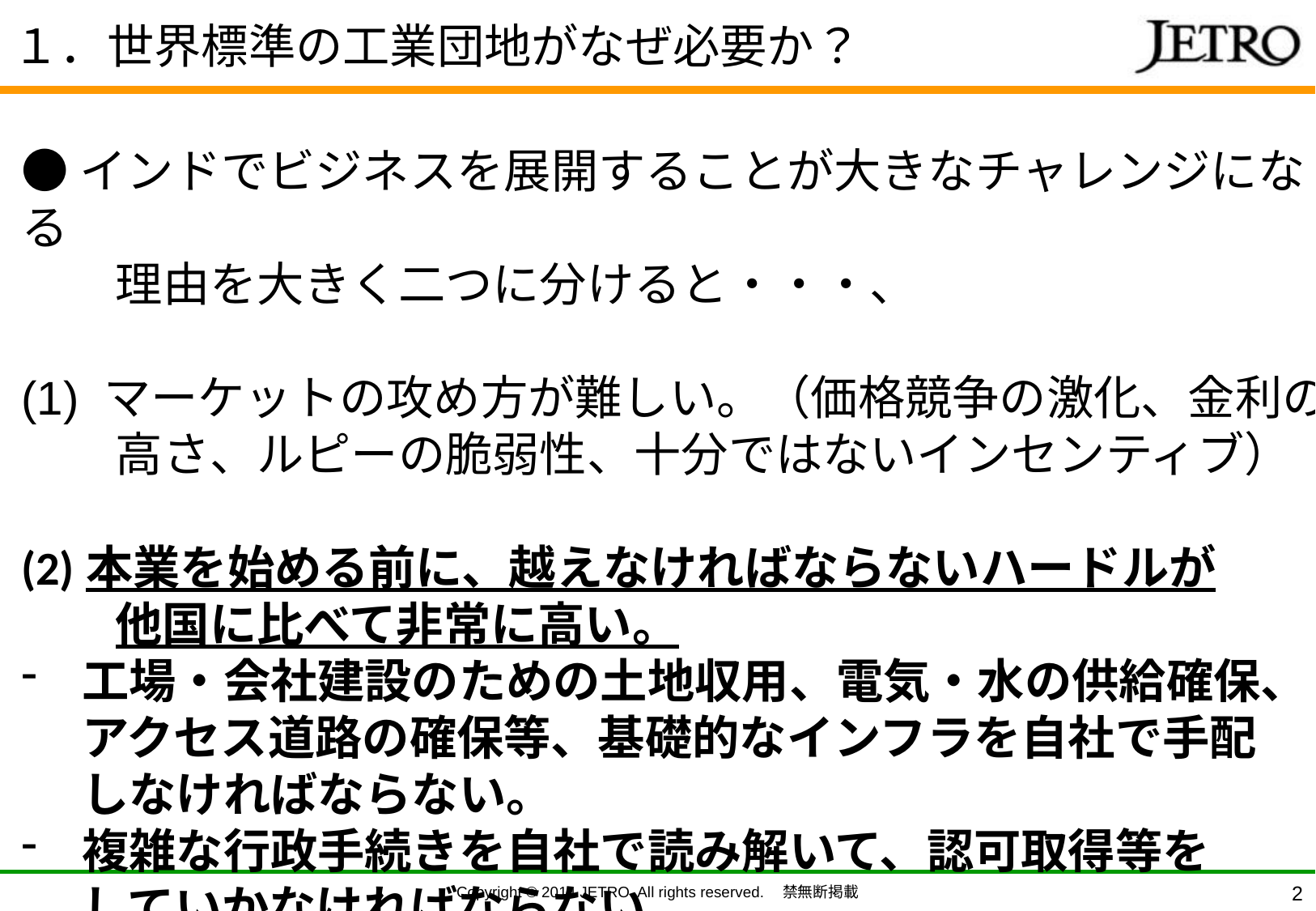

１．世界標準の工業団地がなぜ必要か？

●インドでビジネスを展開することが大きなチャレンジになる
　　理由を大きく二つに分けると・・・、

(1) マーケットの攻め方が難しい。（価格競争の激化、金利の
　　高さ、ルピーの脆弱性、十分ではないインセンティブ）

(2)本業を始める前に、越えなければならないハードルが
　　他国に比べて非常に高い。
工場・会社建設のための土地収用、電気・水の供給確保、
アクセス道路の確保等、基礎的なインフラを自社で手配
しなければならない。
複雑な行政手続きを自社で読み解いて、認可取得等を
していかなければならない。
Copyright © 2014 JETRO. All rights reserved.　禁無断掲載
2